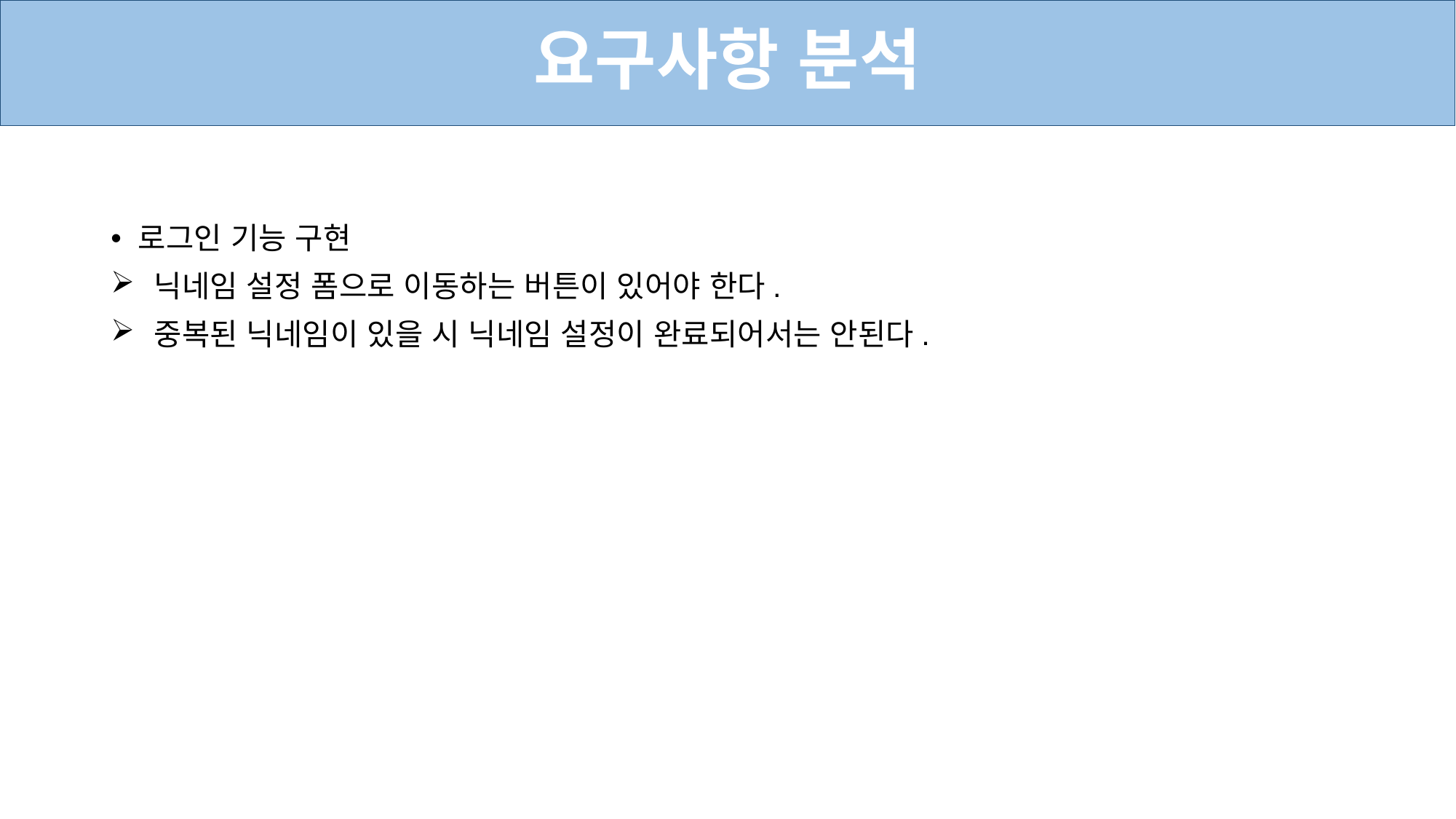

요구사항 분석
로그인 기능 구현
 닉네임 설정 폼으로 이동하는 버튼이 있어야 한다.
 중복된 닉네임이 있을 시 닉네임 설정이 완료되어서는 안된다.